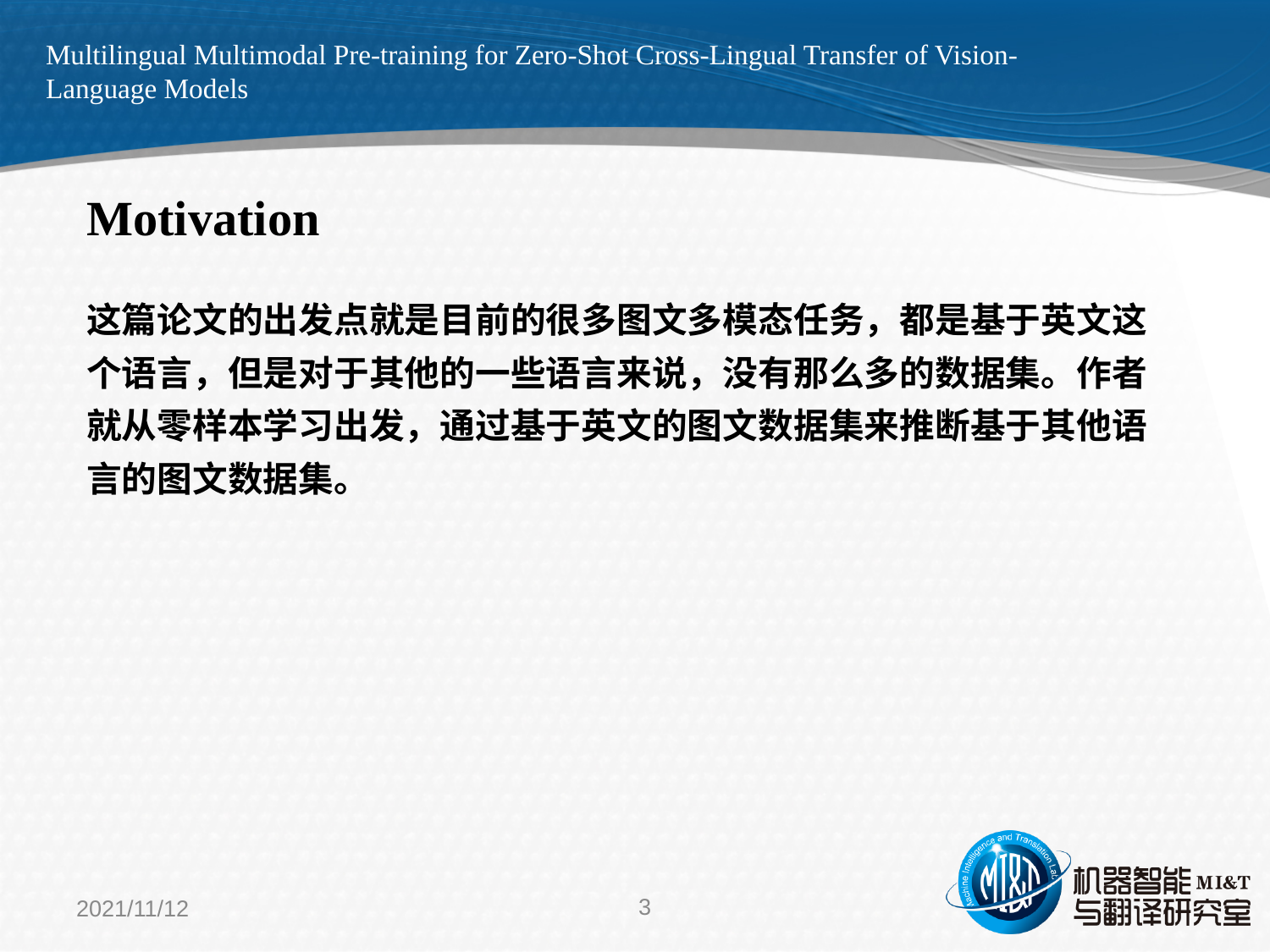

Multilingual Multimodal Pre-training for Zero-Shot Cross-Lingual Transfer of Vision-Language Models
Motivation

这篇论文的出发点就是目前的很多图文多模态任务，都是基于英文这个语言，但是对于其他的一些语言来说，没有那么多的数据集。作者就从零样本学习出发，通过基于英文的图文数据集来推断基于其他语言的图文数据集。

3
2021/11/12